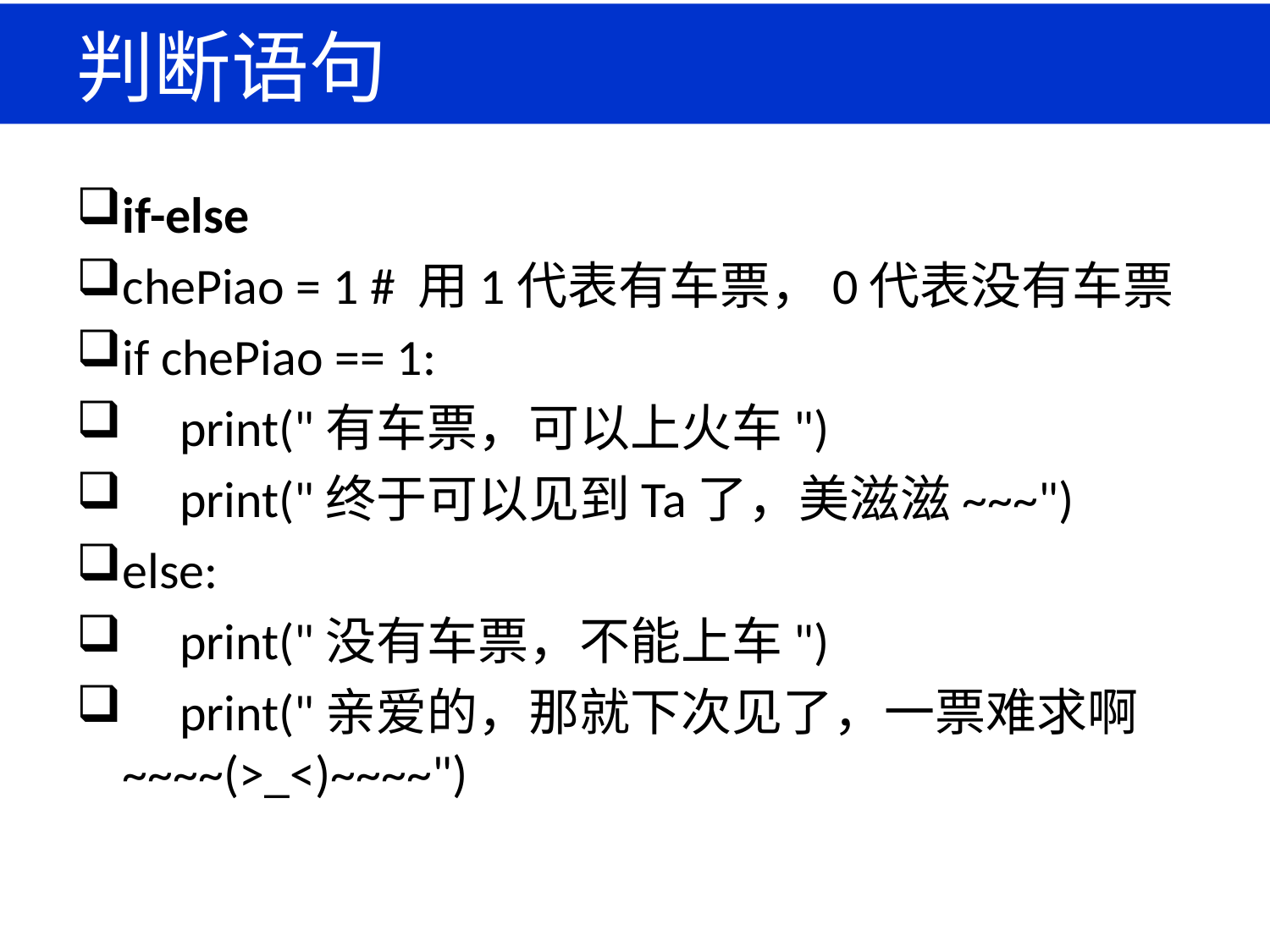

# 判断语句
if-else
chePiao = 1 # 用1代表有车票，0代表没有车票
if chePiao == 1:
     print("有车票，可以上火车")
     print("终于可以见到Ta了，美滋滋~~~")
else:
     print("没有车票，不能上车")
     print("亲爱的，那就下次见了，一票难求啊~~~~(>_<)~~~~")